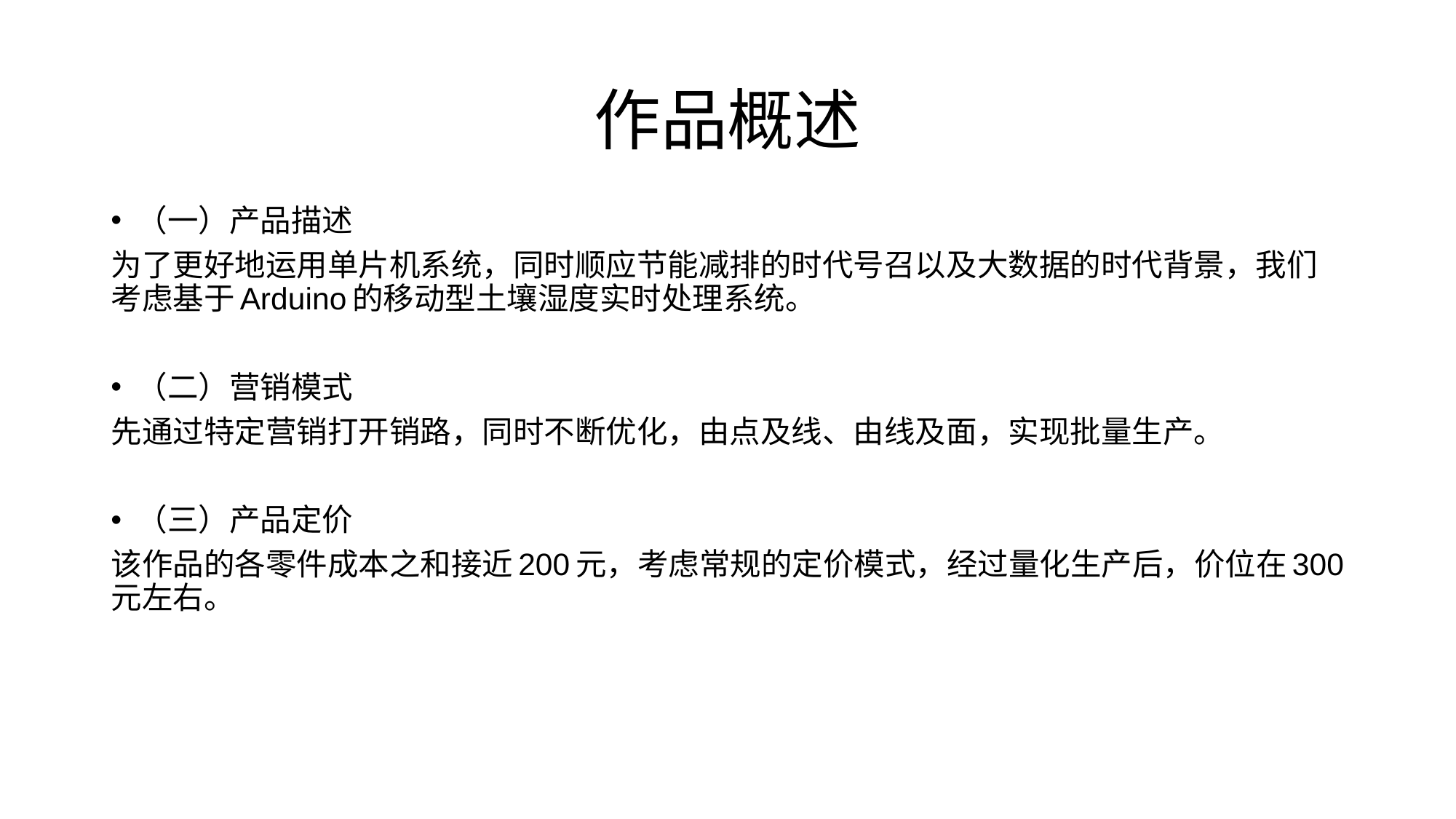

# 作品概述

（一）产品描述
为了更好地运用单片机系统，同时顺应节能减排的时代号召以及大数据的时代背景，我们考虑基于Arduino的移动型土壤湿度实时处理系统。

（二）营销模式
先通过特定营销打开销路，同时不断优化，由点及线、由线及面，实现批量生产。

（三）产品定价
该作品的各零件成本之和接近200元，考虑常规的定价模式，经过量化生产后，价位在300元左右。